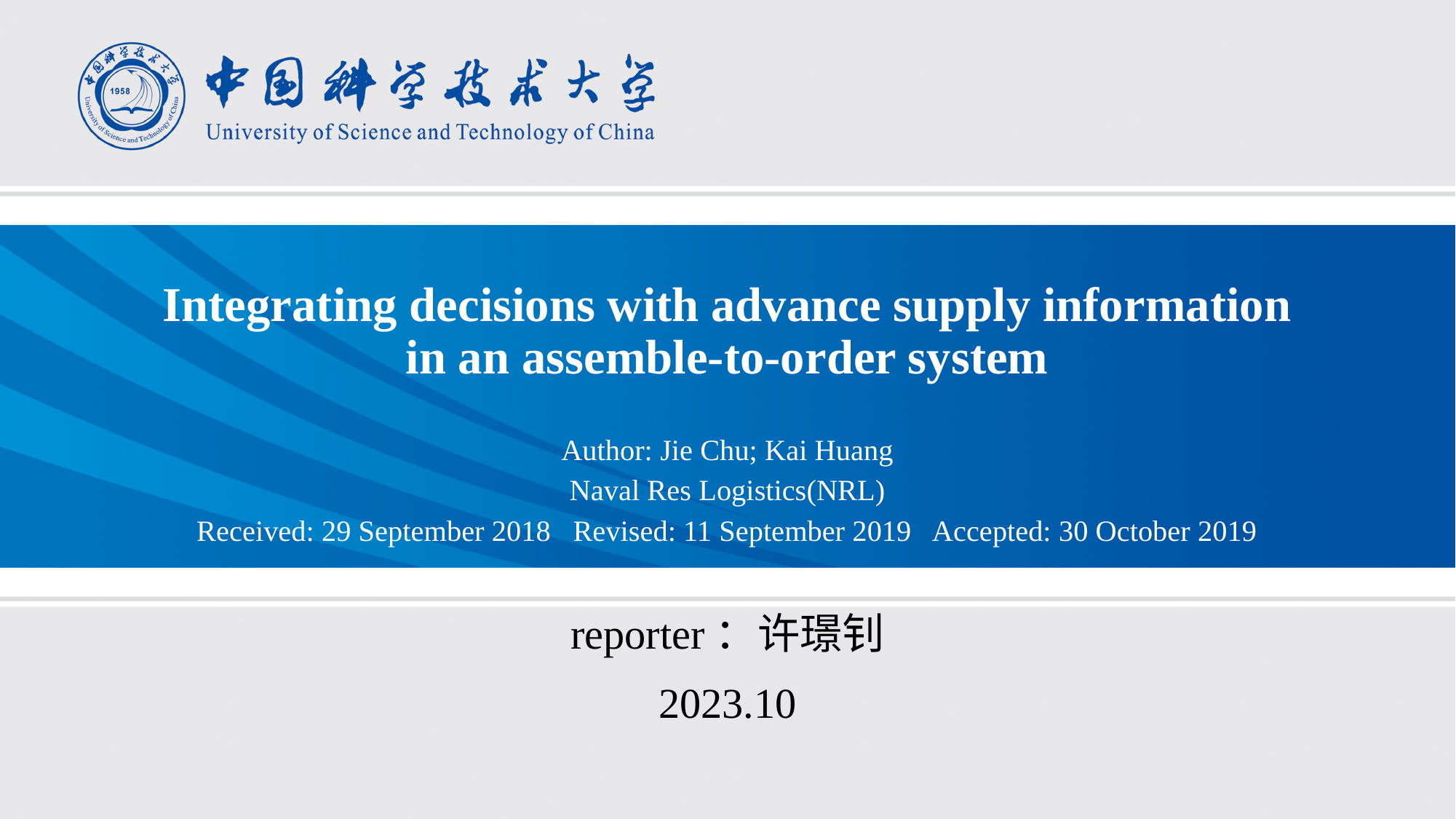

# Integrating decisions with advance supply information in an assemble-to-order system
Author: Jie Chu; Kai Huang
Naval Res Logistics(NRL)
Received: 29 September 2018   Revised: 11 September 2019   Accepted: 30 October 2019

reporter：许璟钊
2023.10